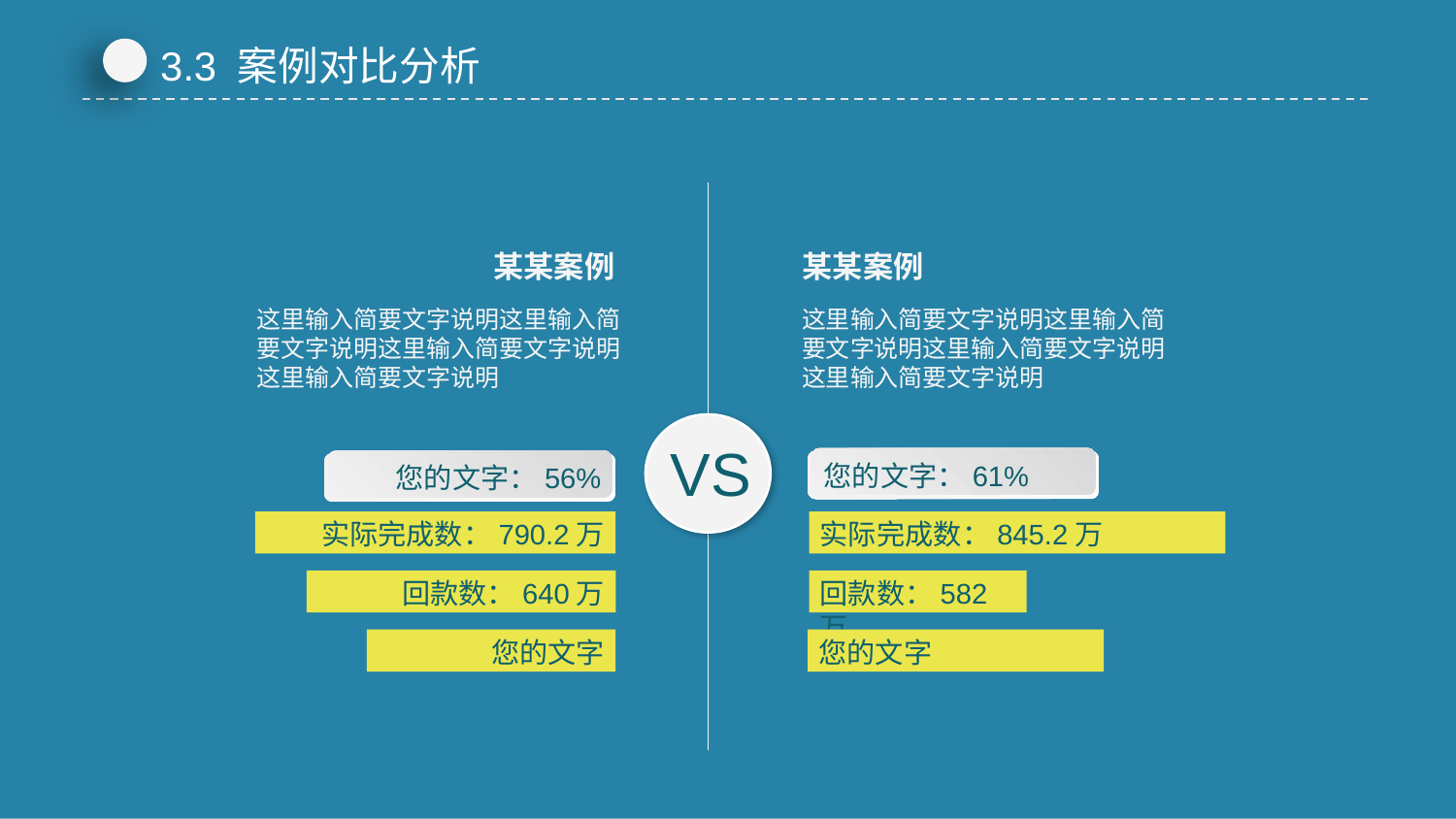

3.3 案例对比分析

某某案例
某某案例
这里输入简要文字说明这里输入简要文字说明这里输入简要文字说明
这里输入简要文字说明
这里输入简要文字说明这里输入简要文字说明这里输入简要文字说明
这里输入简要文字说明

VS

您的文字：61%

您的文字：56%
实际完成数：790.2万
实际完成数：845.2万

回款数：640万
回款数：582万

您的文字
您的文字